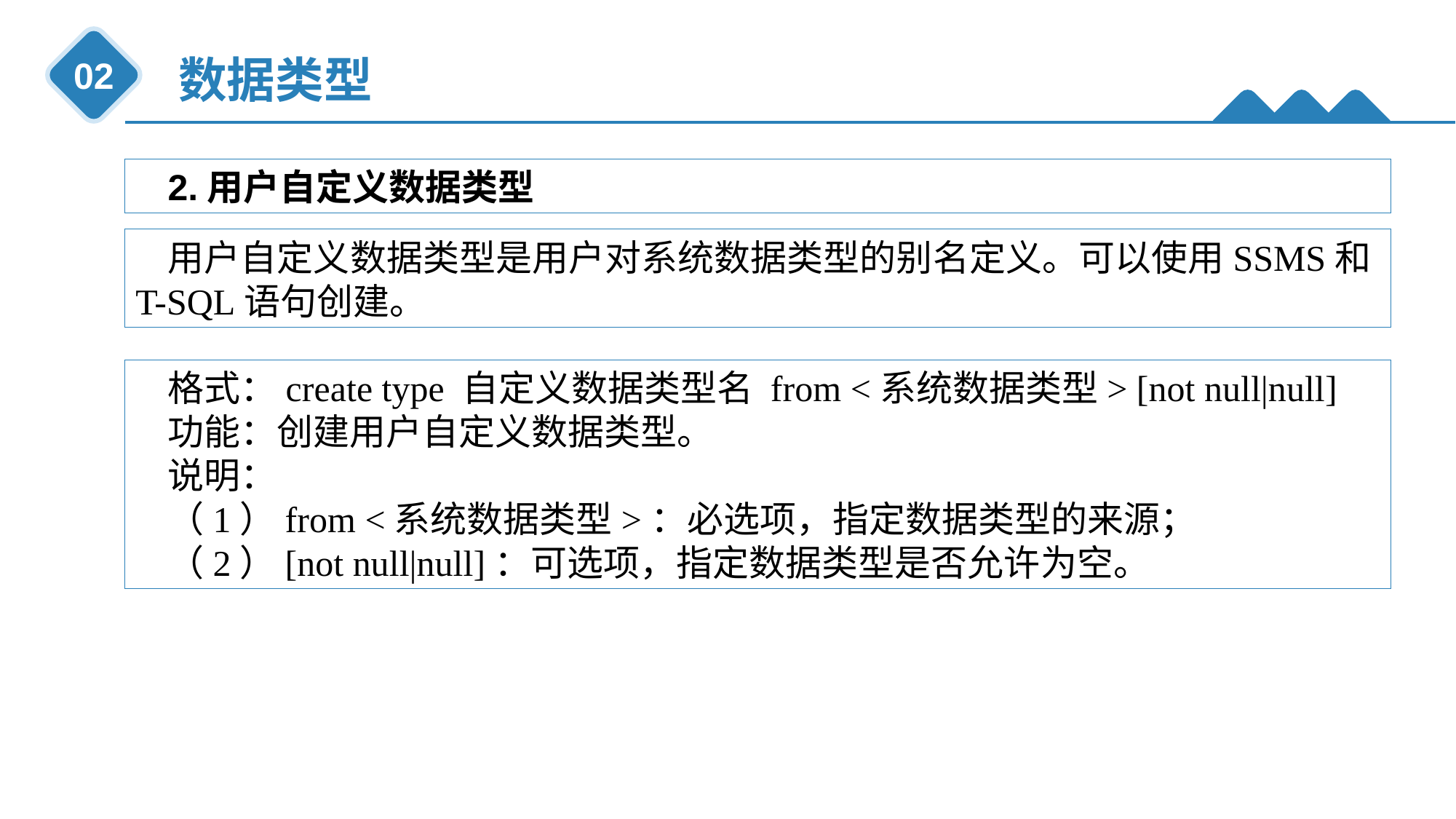

数据类型
02

2.用户自定义数据类型
用户自定义数据类型是用户对系统数据类型的别名定义。可以使用SSMS和T-SQL语句创建。
格式：create type 自定义数据类型名 from <系统数据类型> [not null|null]
功能：创建用户自定义数据类型。
说明：
（1）from <系统数据类型>：必选项，指定数据类型的来源；
（2）[not null|null]：可选项，指定数据类型是否允许为空。